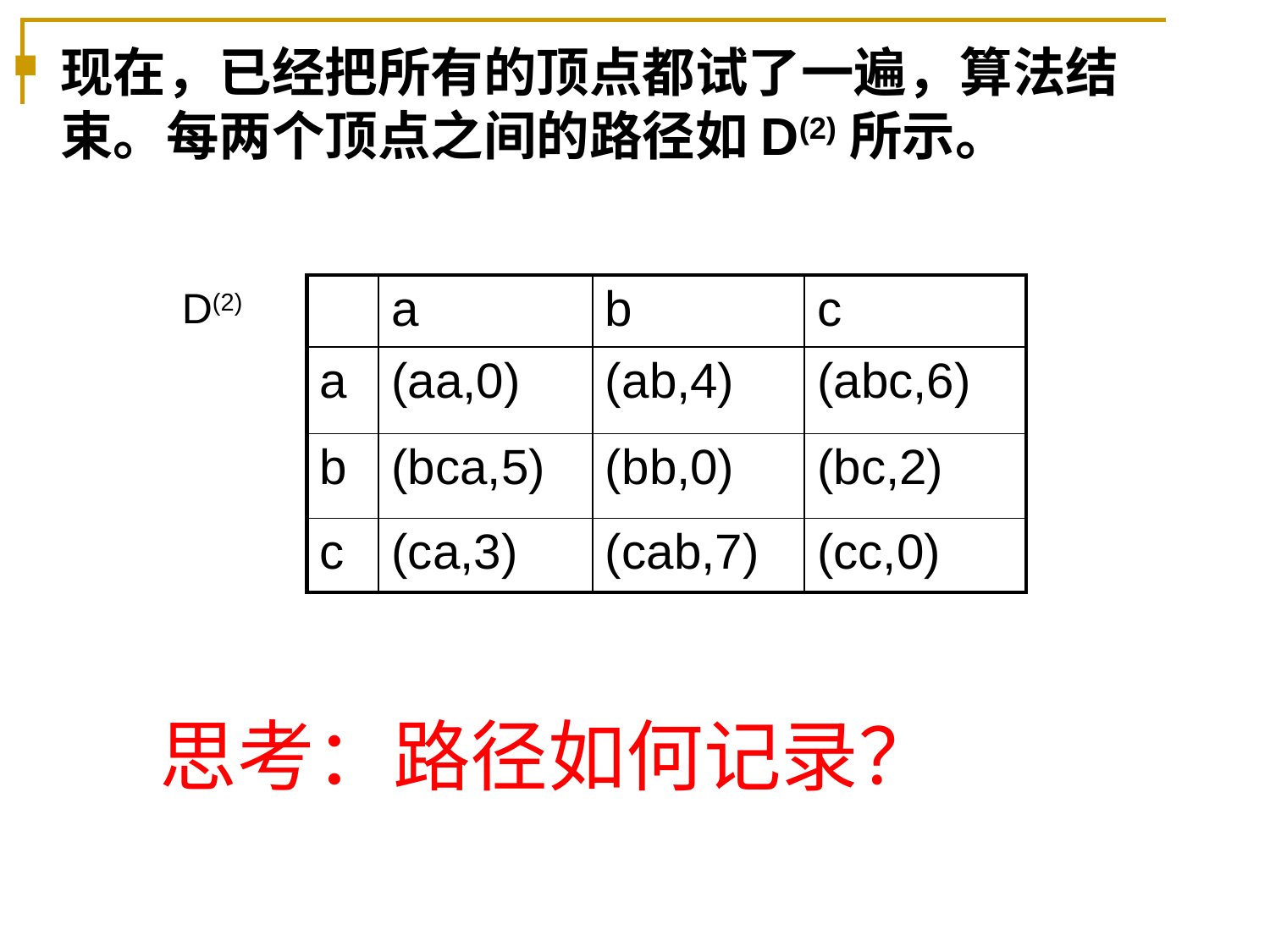

现在，已经把所有的顶点都试了一遍，算法结束。每两个顶点之间的路径如D(2)所示。
D(2)
|  | a | b | c |
| --- | --- | --- | --- |
| a | (aa,0) | (ab,4) | (abc,6) |
| b | (bca,5) | (bb,0) | (bc,2) |
| c | (ca,3) | (cab,7) | (cc,0) |
思考：路径如何记录？